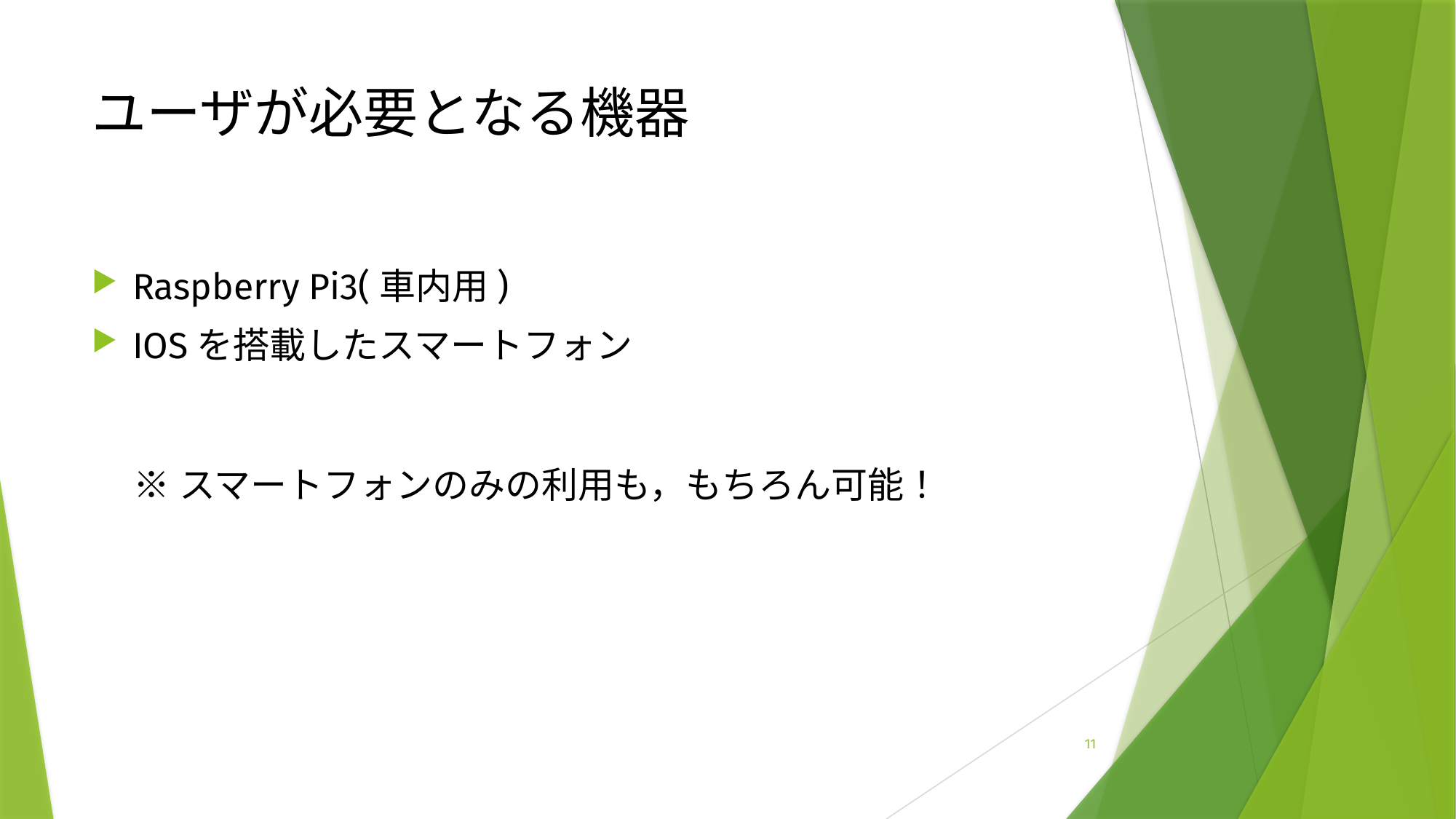

# ユーザが必要となる機器
Raspberry Pi3(車内用)
IOSを搭載したスマートフォン
※スマートフォンのみの利用も，もちろん可能！
11